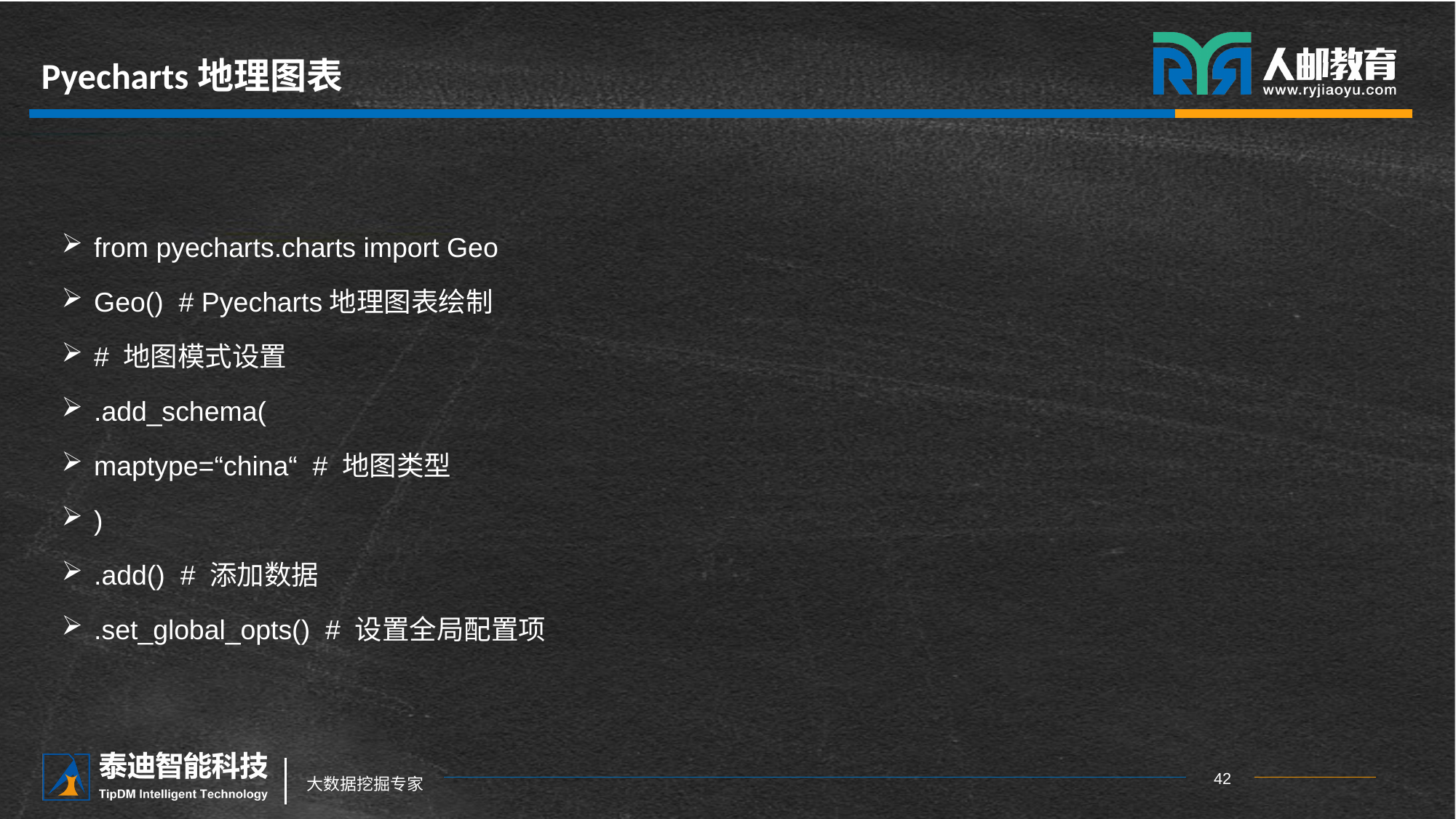

# Pyecharts地理图表

from pyecharts.charts import Geo
Geo()  # Pyecharts地理图表绘制
# 地图模式设置
.add_schema(
maptype=“china“  # 地图类型
)
.add()  # 添加数据
.set_global_opts()  # 设置全局配置项